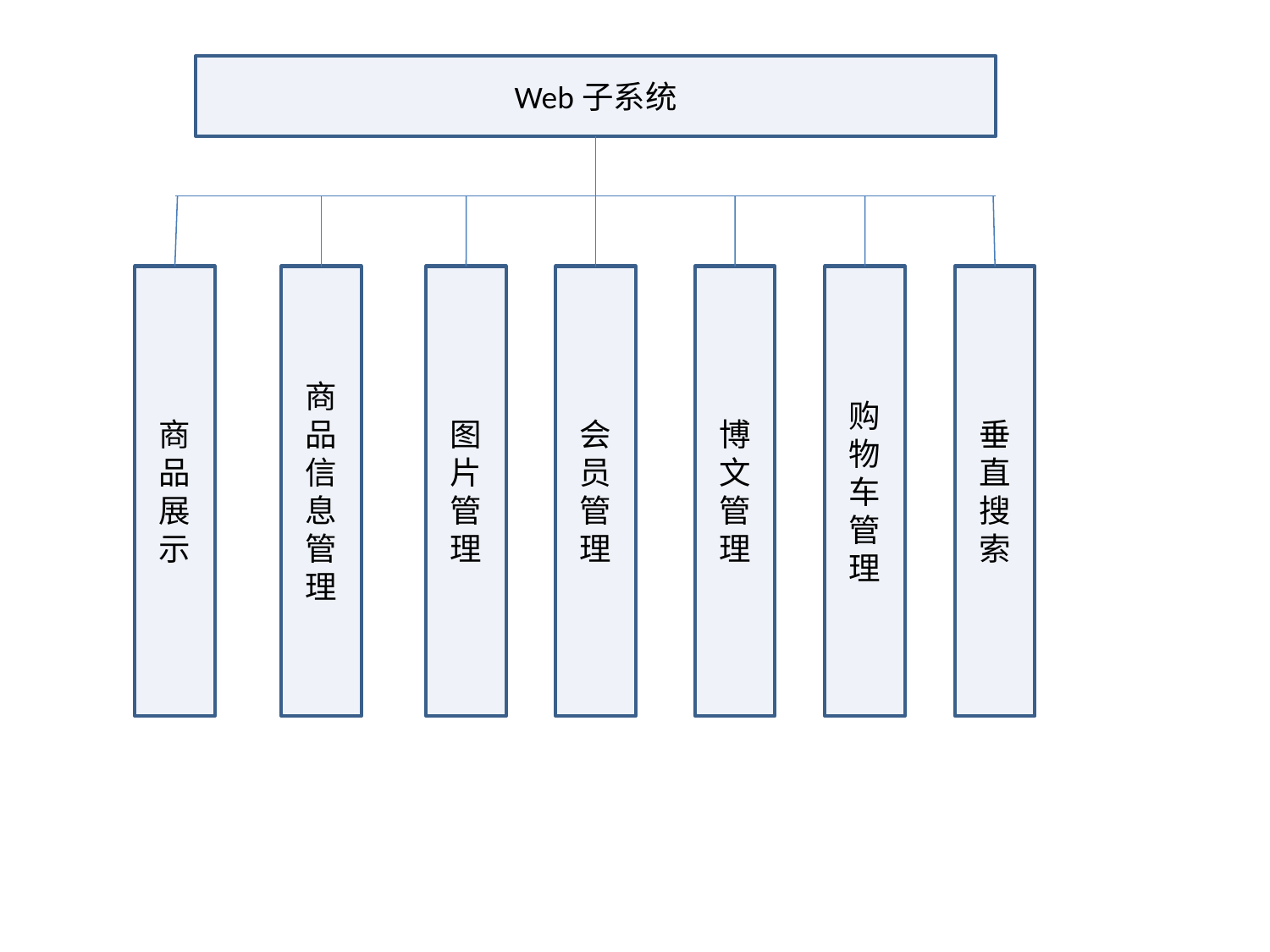

Web子系统
商
品
展
示
商
品
信
息
管
理
图
片
管
理
会
员
管
理
博
文
管
理
购
物
车
管
理
垂
直
搜
索